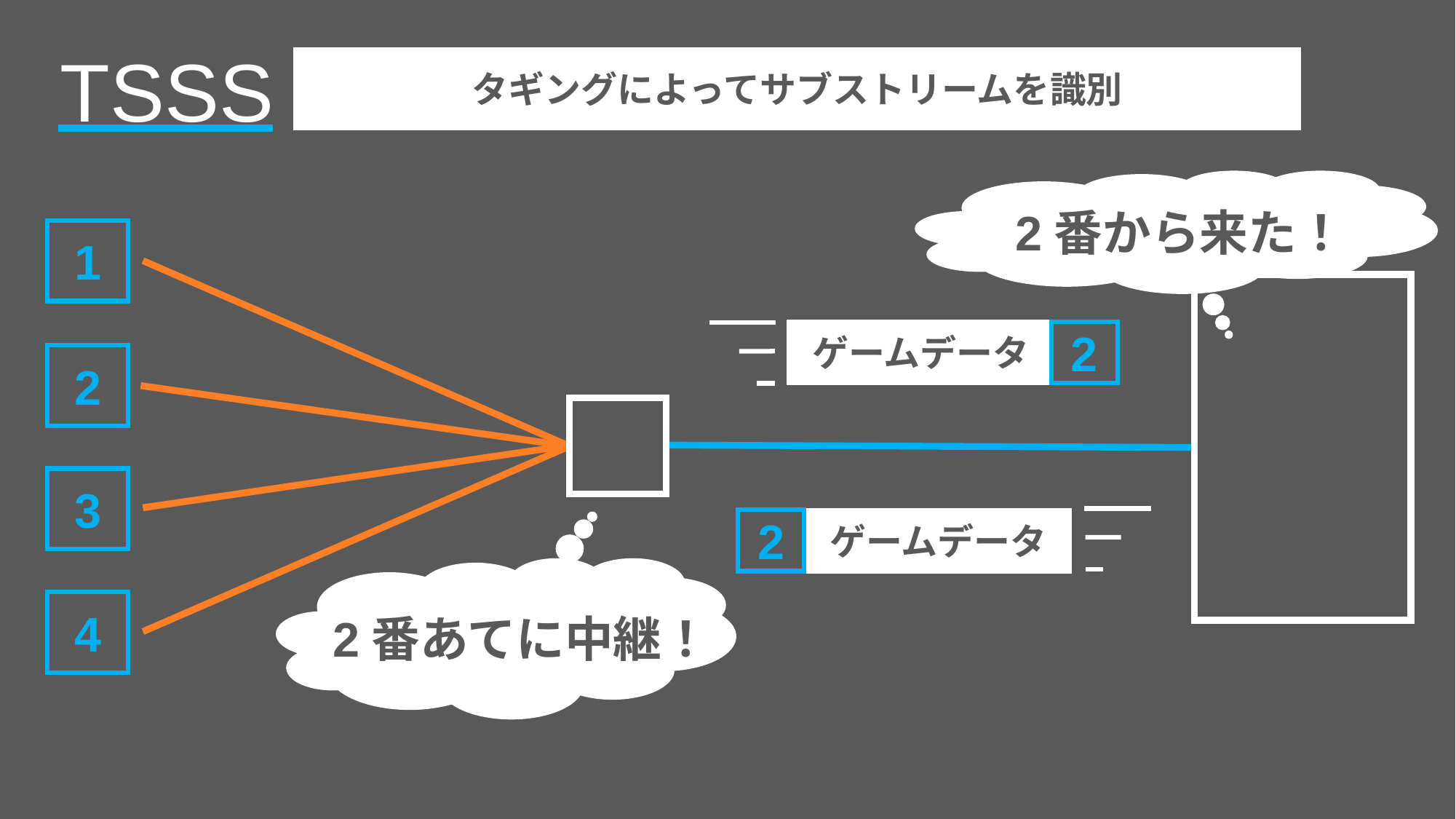

TSSS

タギングによってサブストリームを識別

2番から来た！
1

2
ゲームデータ
2

3
2
ゲームデータ

2番あてに中継！
4